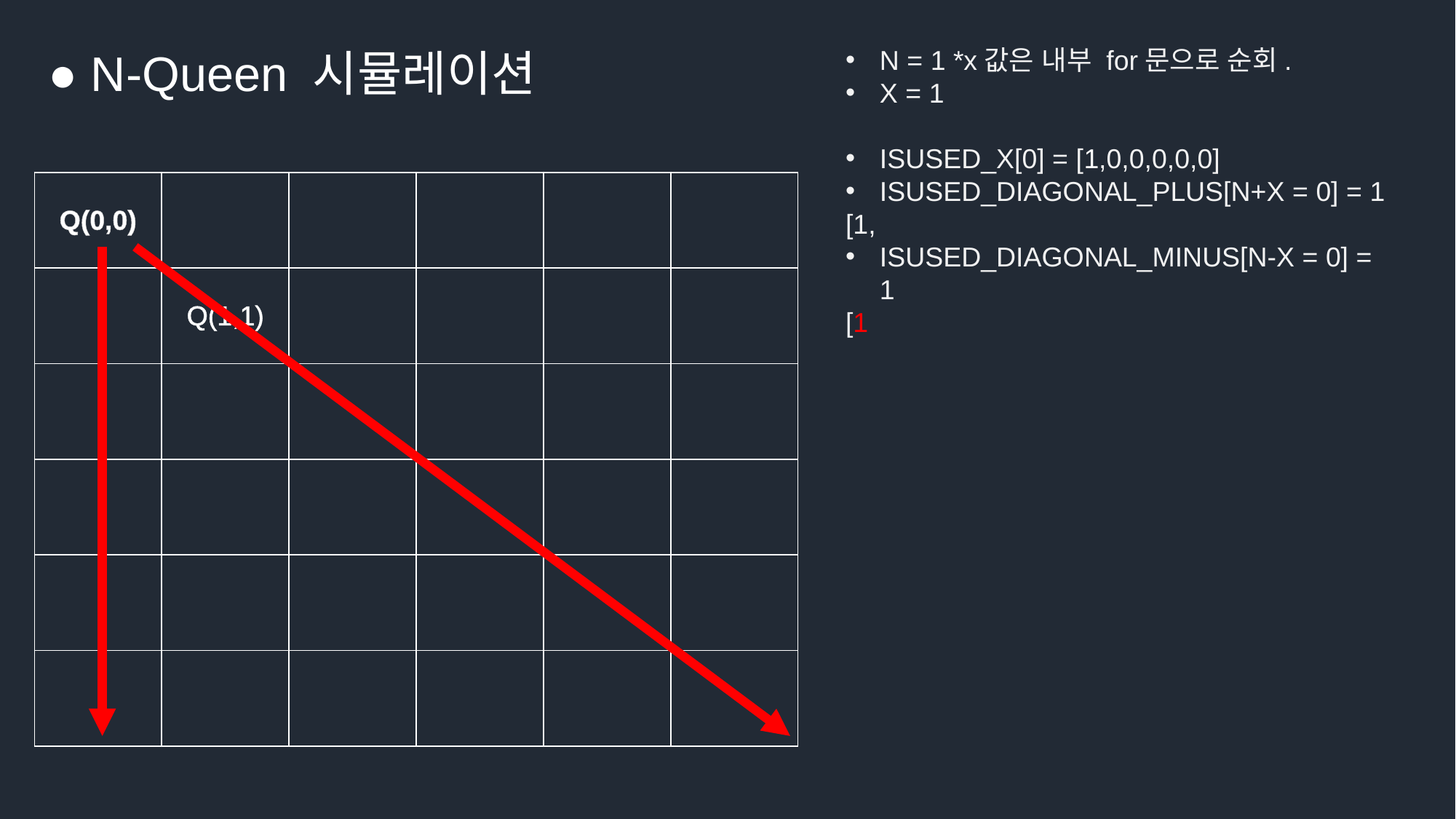

● N-Queen 시뮬레이션
N = 1 *x값은 내부 for문으로 순회.
X = 1

ISUSED_X[0] = [1,0,0,0,0,0]
ISUSED_DIAGONAL_PLUS[N+X = 0] = 1
[1,
ISUSED_DIAGONAL_MINUS[N-X = 0] = 1
[1
| Q(0,0) |  |  |  |  |  |
| --- | --- | --- | --- | --- | --- |
|  | Q(1,1) |  |  |  |  |
|  |  |  |  |  |  |
|  |  |  |  |  |  |
|  |  |  |  |  |  |
|  |  |  |  |  |  |